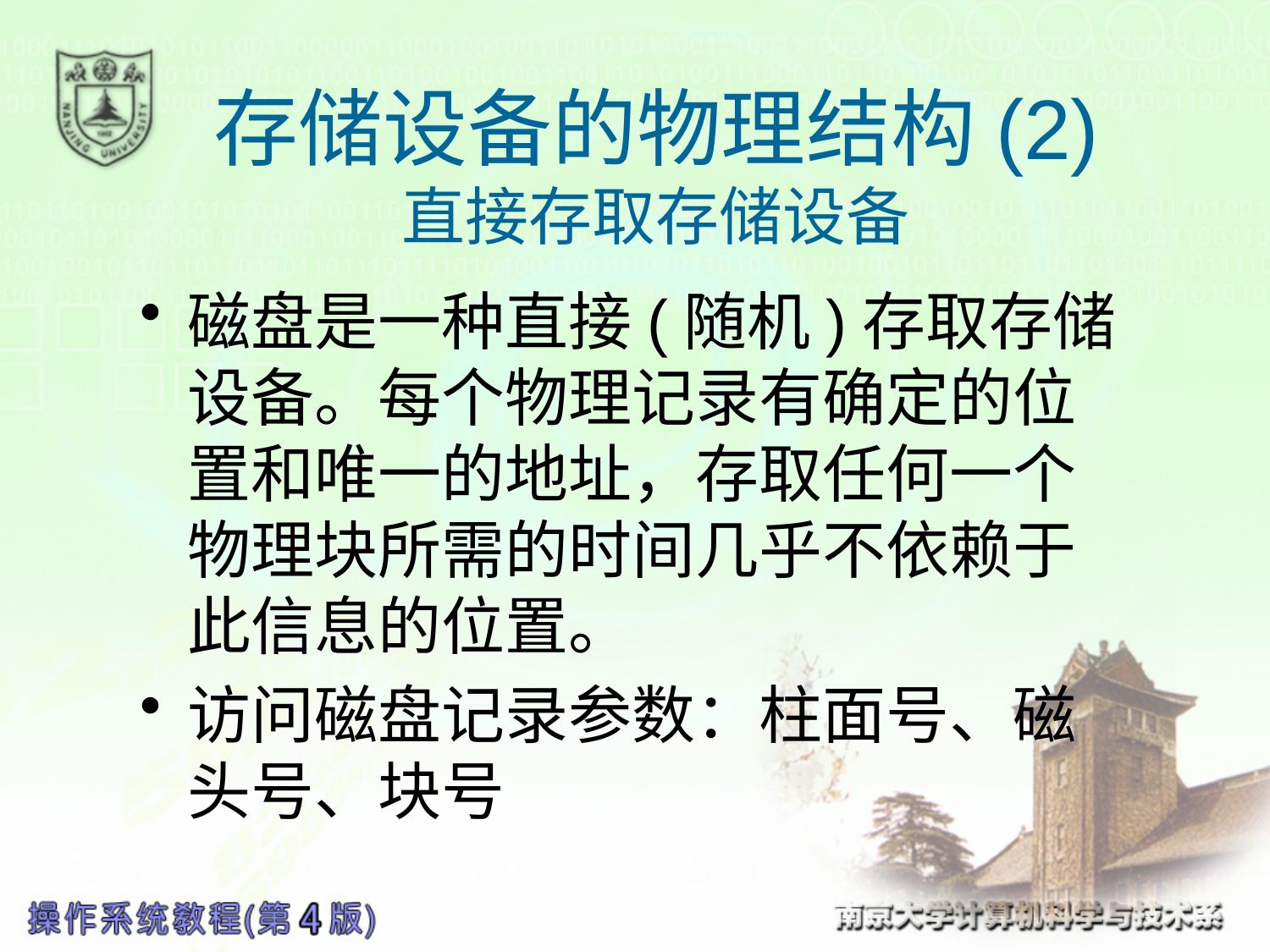

# 存储设备的物理结构(2) 直接存取存储设备
磁盘是一种直接(随机)存取存储设备。每个物理记录有确定的位置和唯一的地址，存取任何一个物理块所需的时间几乎不依赖于此信息的位置。
访问磁盘记录参数：柱面号、磁头号、块号